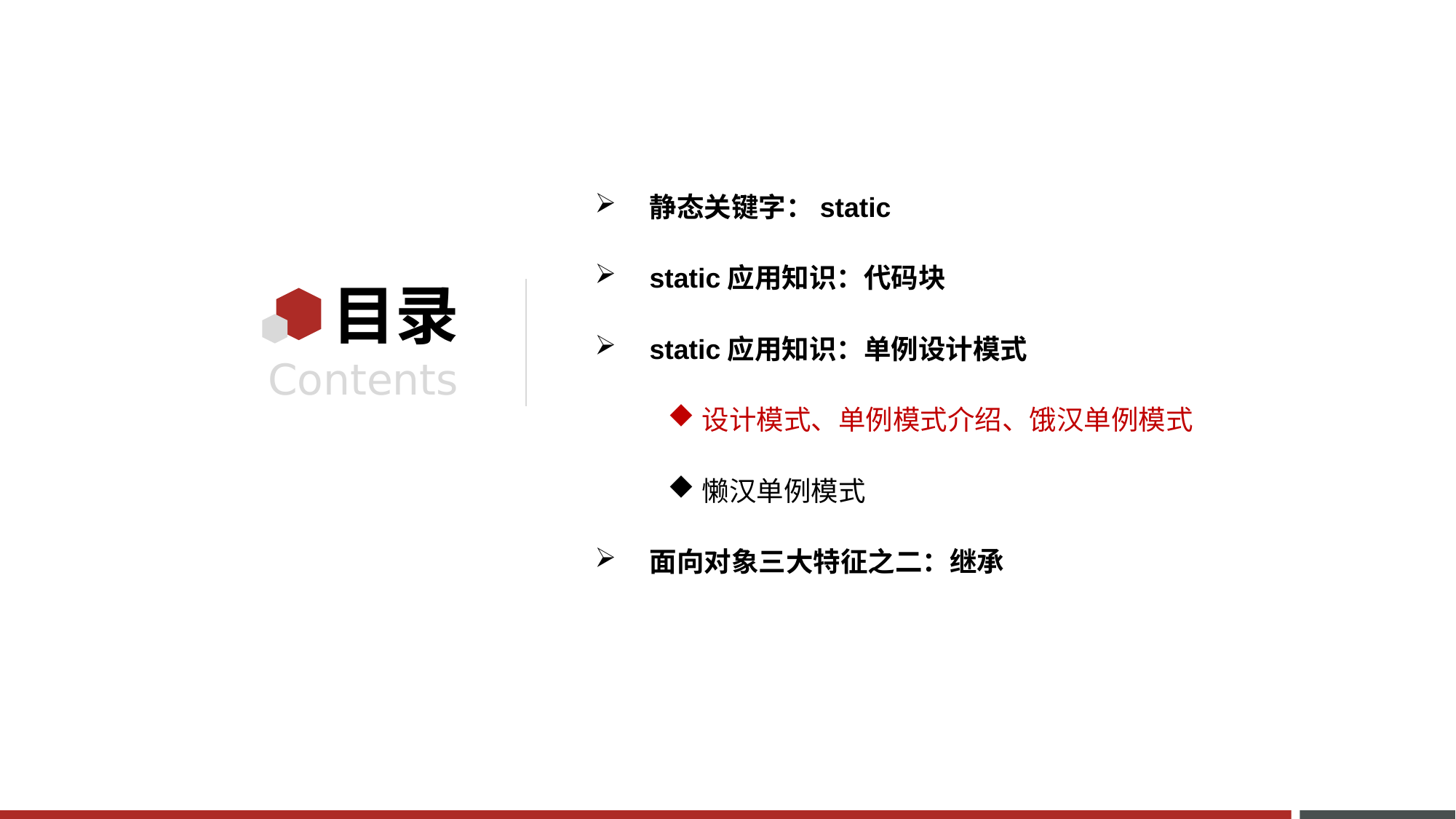

静态关键字：static
static应用知识：代码块
static应用知识：单例设计模式
设计模式、单例模式介绍、饿汉单例模式
懒汉单例模式
面向对象三大特征之二：继承